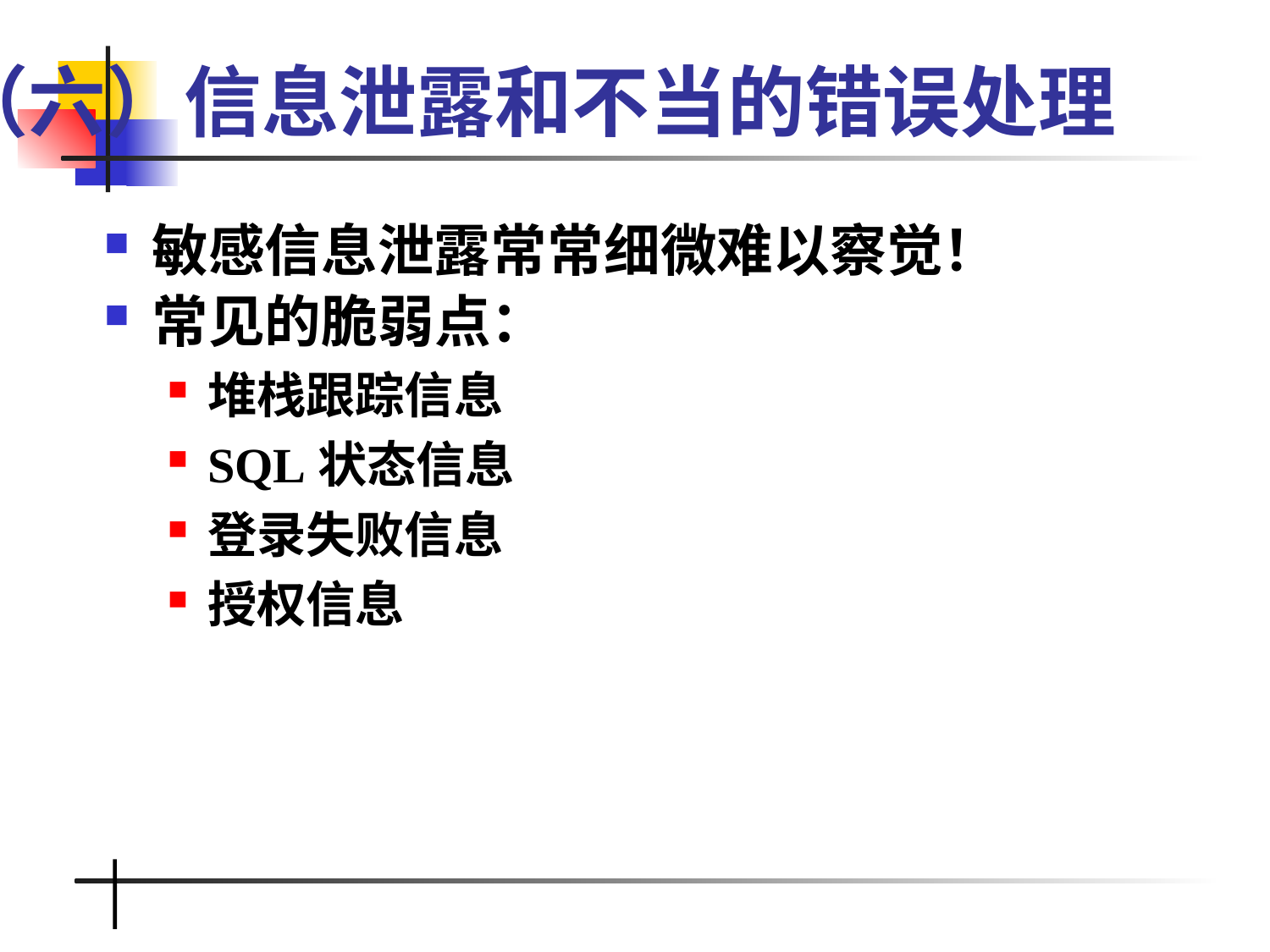

# （六）信息泄露和不当的错误处理
敏感信息泄露常常细微难以察觉！
常见的脆弱点：
堆栈跟踪信息
SQL状态信息
登录失败信息
授权信息